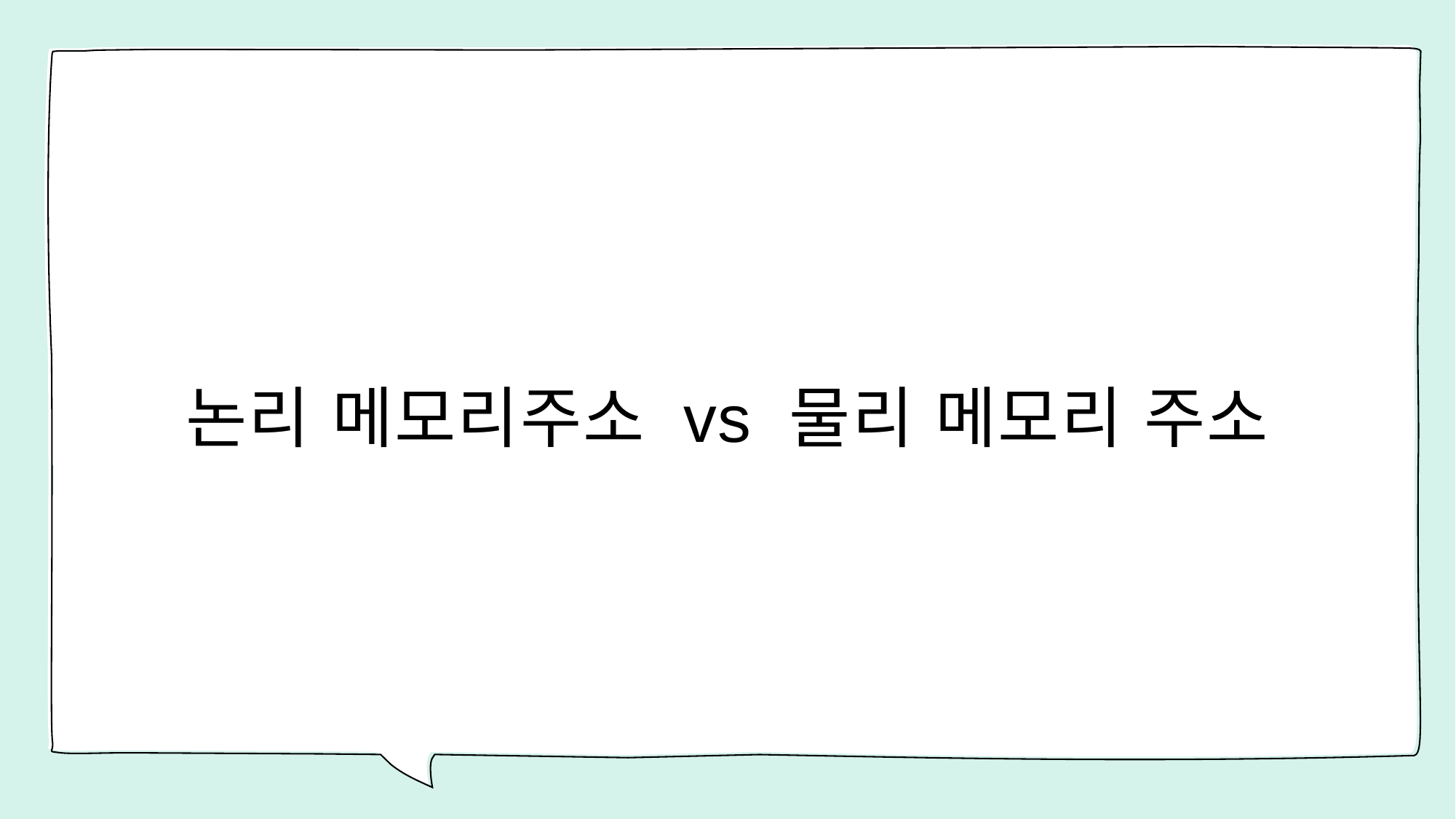

# 논리 메모리주소 vs 물리 메모리 주소